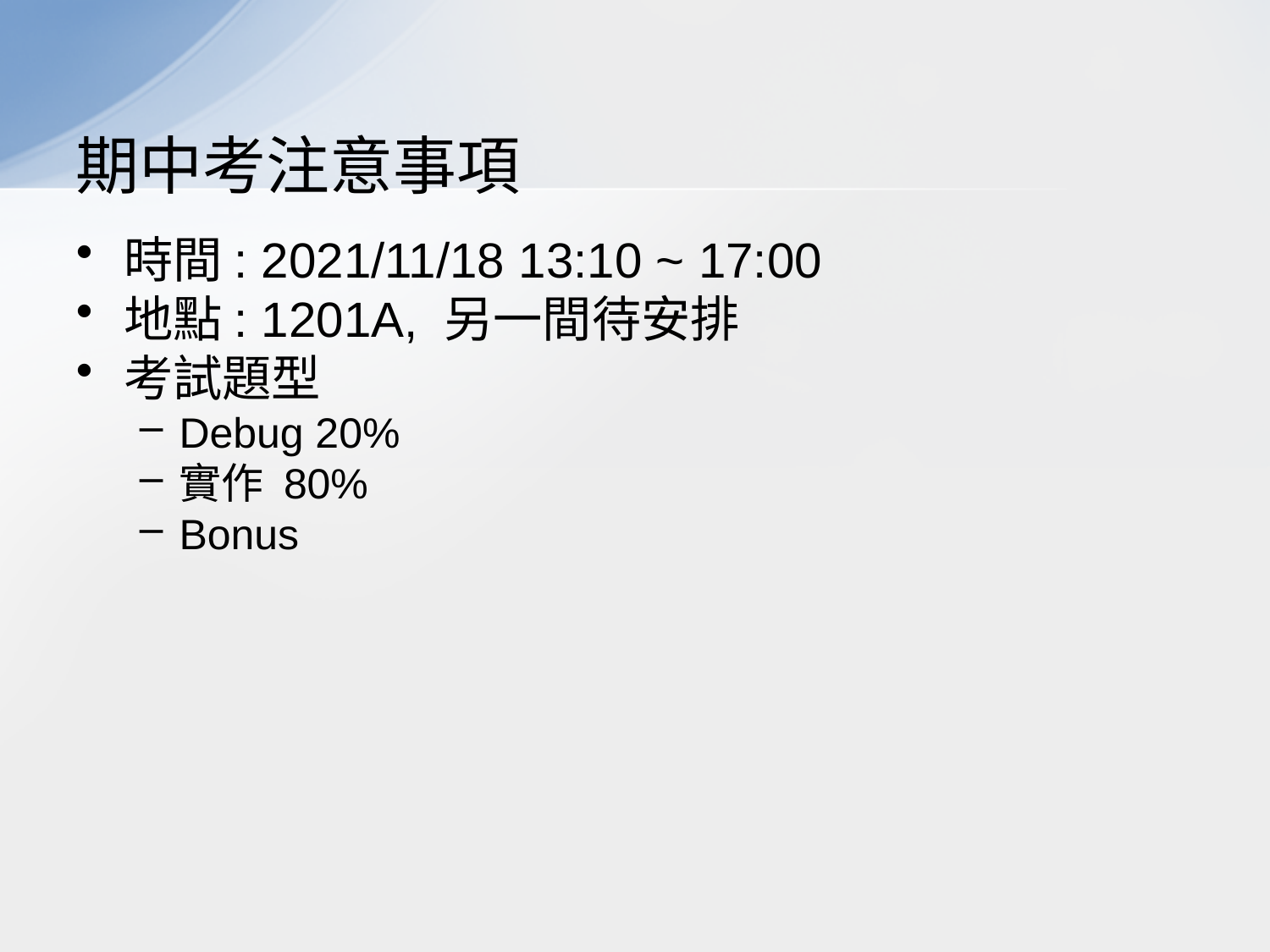

# 期中考注意事項
時間: 2021/11/18 13:10 ~ 17:00
地點: 1201A, 另一間待安排
考試題型
Debug 20%
實作 80%
Bonus